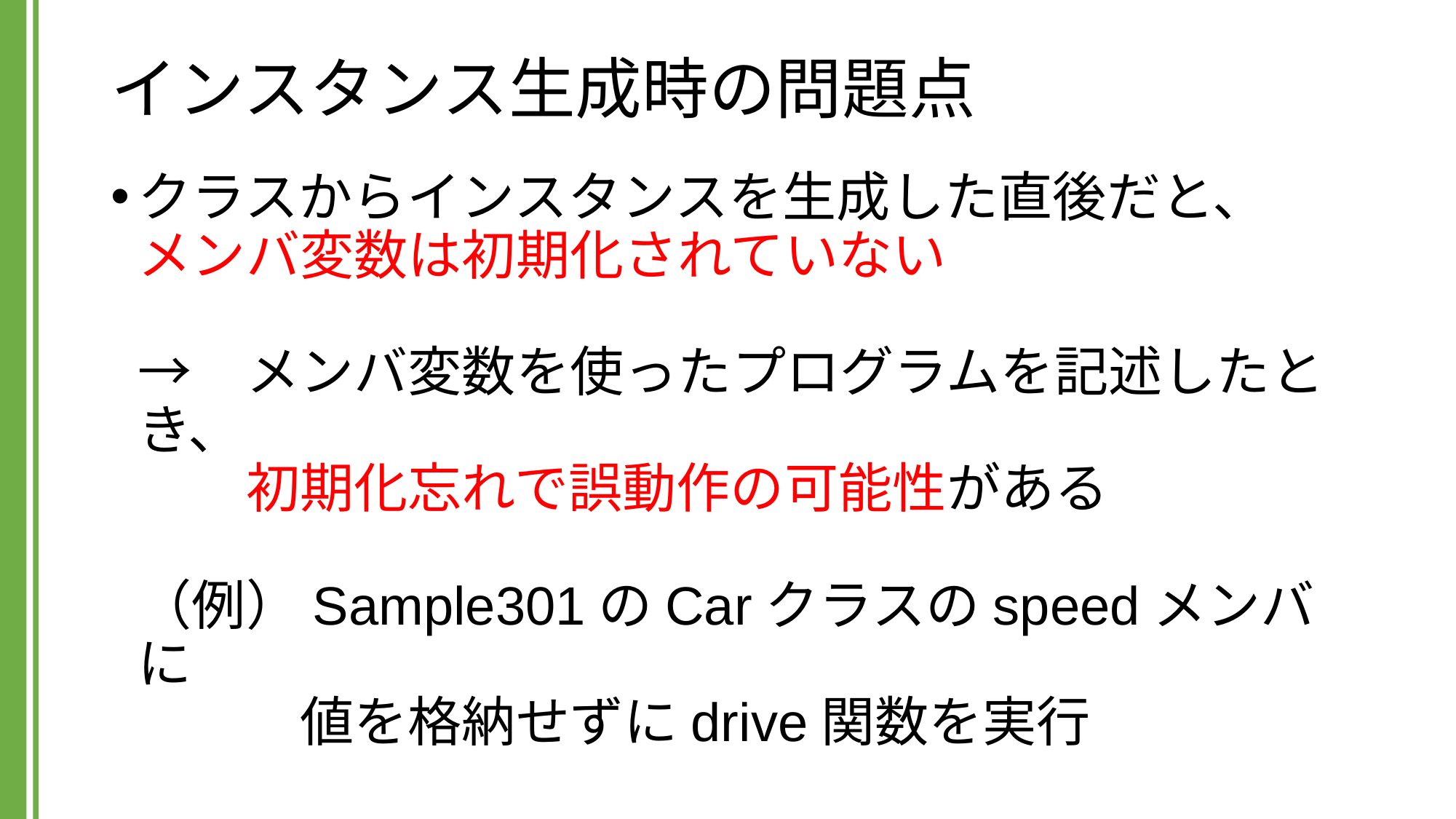

# インスタンス生成時の問題点
クラスからインスタンスを生成した直後だと、
メンバ変数は初期化されていない
→　メンバ変数を使ったプログラムを記述したとき、
　　初期化忘れで誤動作の可能性がある
（例）Sample301のCarクラスのspeedメンバに
　　　値を格納せずにdrive関数を実行